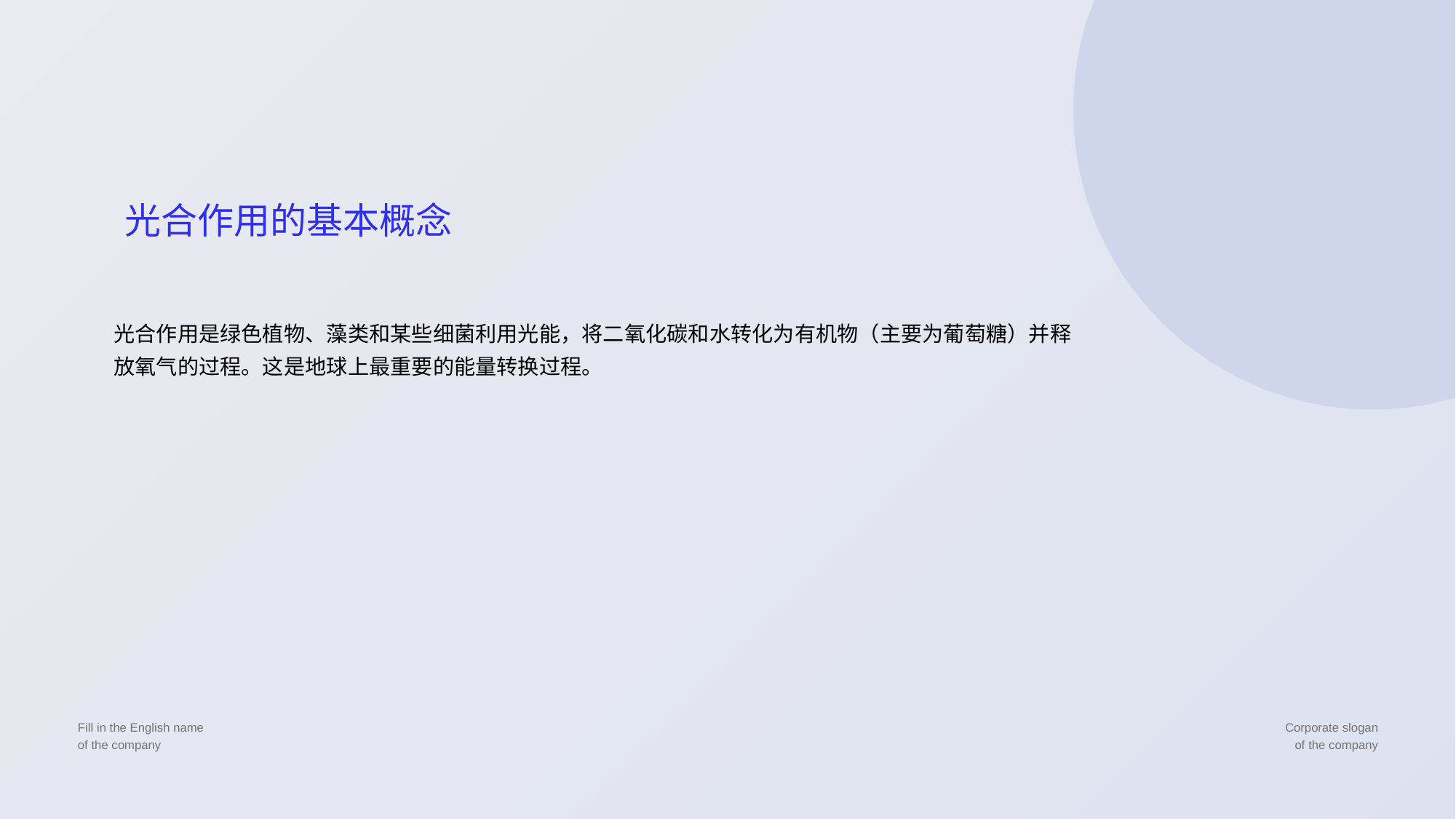

光合作用的基本概念
光合作用是绿色植物、藻类和某些细菌利用光能，将二氧化碳和水转化为有机物（主要为葡萄糖）并释放氧气的过程。这是地球上最重要的能量转换过程。
Fill in the English name
of the company
Corporate slogan
of the company